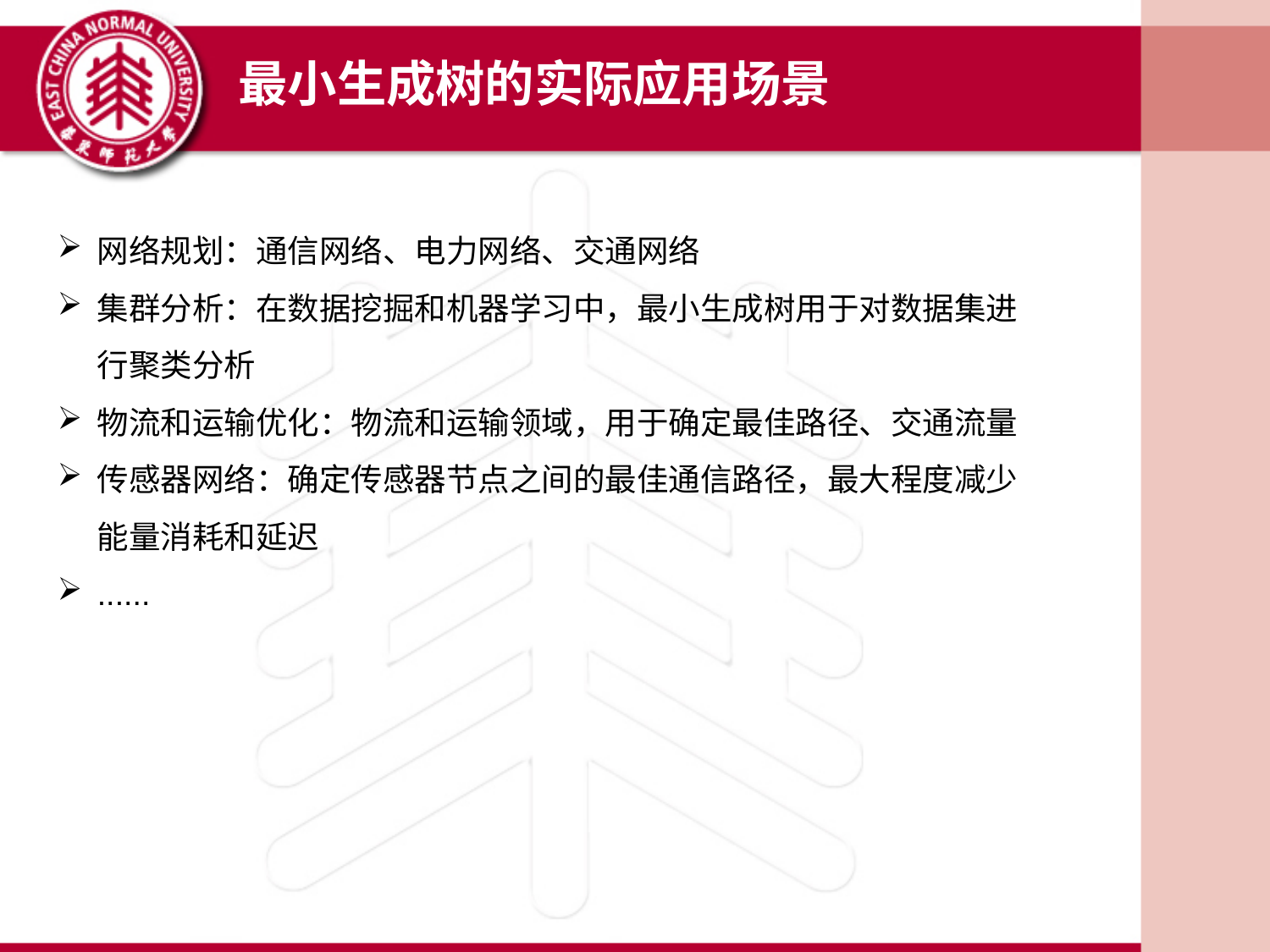

最小生成树的实际应用场景
网络规划：通信网络、电力网络、交通网络
集群分析：在数据挖掘和机器学习中，最小生成树用于对数据集进行聚类分析
物流和运输优化：物流和运输领域，用于确定最佳路径、交通流量
传感器网络：确定传感器节点之间的最佳通信路径，最大程度减少能量消耗和延迟
......